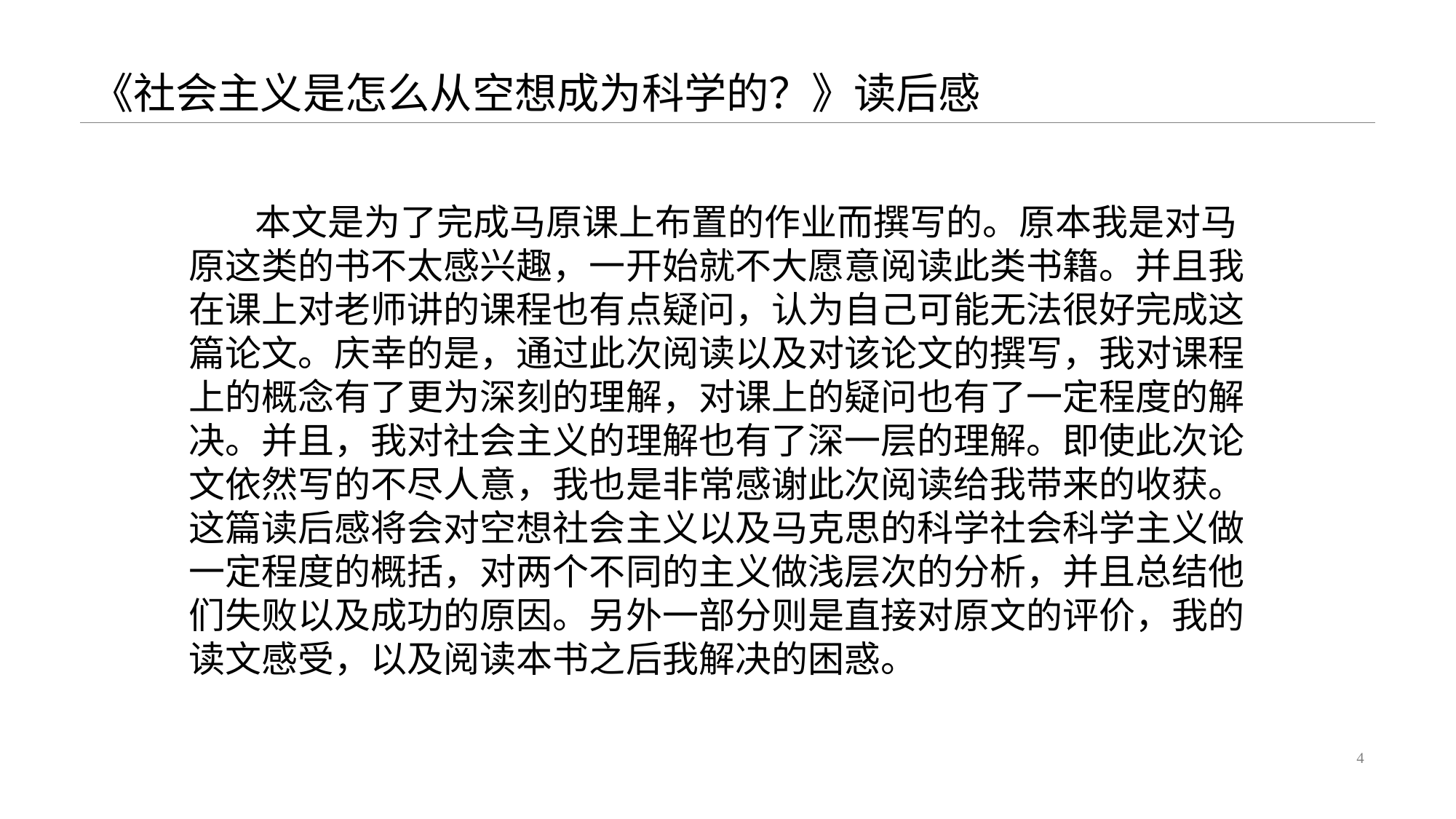

# 《社会主义是怎么从空想成为科学的？》读后感
       本文是为了完成马原课上布置的作业而撰写的。原本我是对马原这类的书不太感兴趣，一开始就不大愿意阅读此类书籍。并且我在课上对老师讲的课程也有点疑问，认为自己可能无法很好完成这篇论文。庆幸的是，通过此次阅读以及对该论文的撰写，我对课程上的概念有了更为深刻的理解，对课上的疑问也有了一定程度的解决。并且，我对社会主义的理解也有了深一层的理解。即使此次论文依然写的不尽人意，我也是非常感谢此次阅读给我带来的收获。
这篇读后感将会对空想社会主义以及马克思的科学社会科学主义做一定程度的概括，对两个不同的主义做浅层次的分析，并且总结他们失败以及成功的原因。另外一部分则是直接对原文的评价，我的读文感受，以及阅读本书之后我解决的困惑。
4